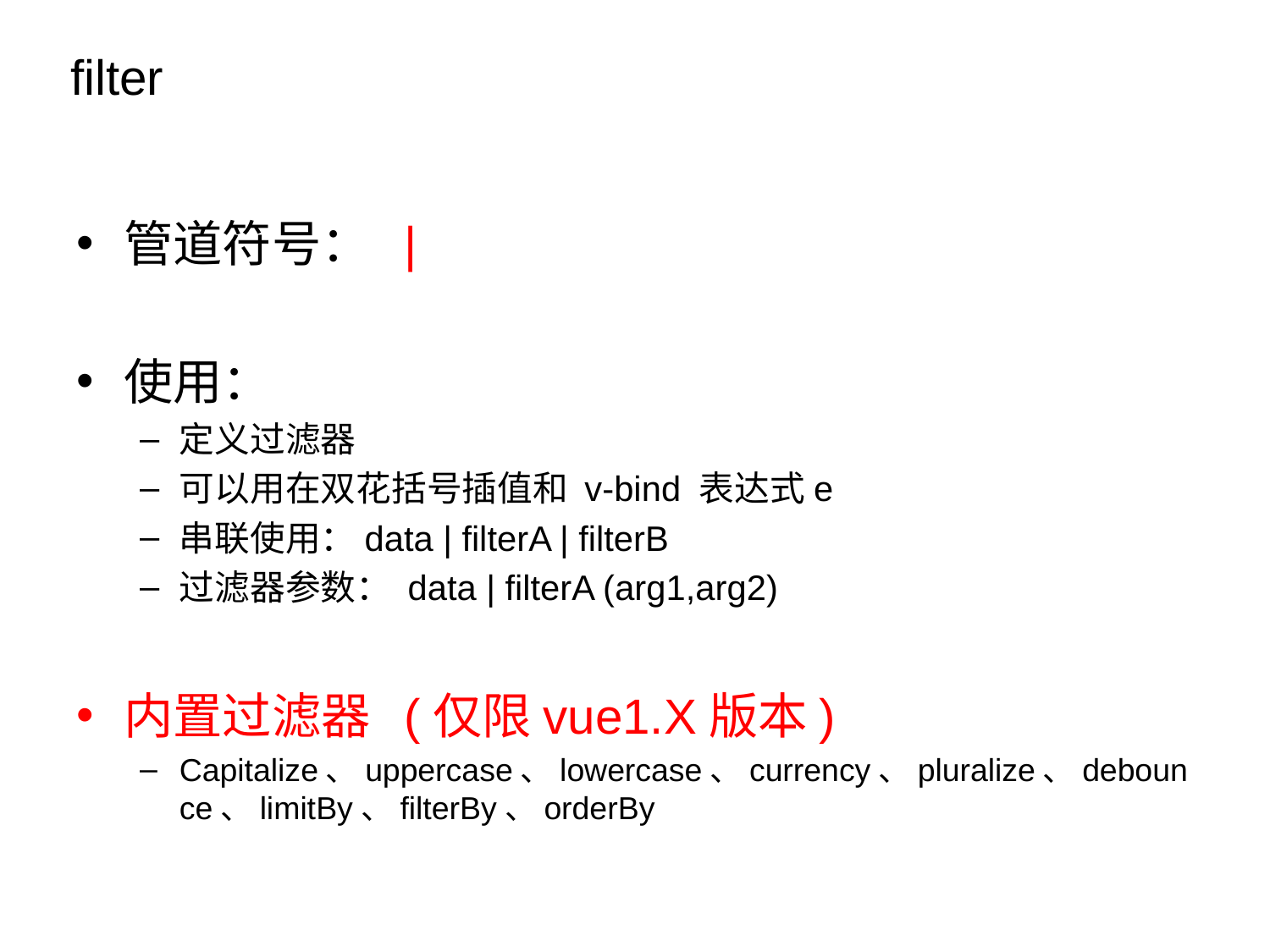

filter
管道符号：  |

使用：
定义过滤器
可以用在双花括号插值和 v-bind 表达式e
串联使用：data | filterA | filterB
过滤器参数： data | filterA (arg1,arg2)

内置过滤器  (仅限vue1.X版本)
Capitalize、uppercase、lowercase、currency、pluralize、debounce、limitBy、filterBy、orderBy